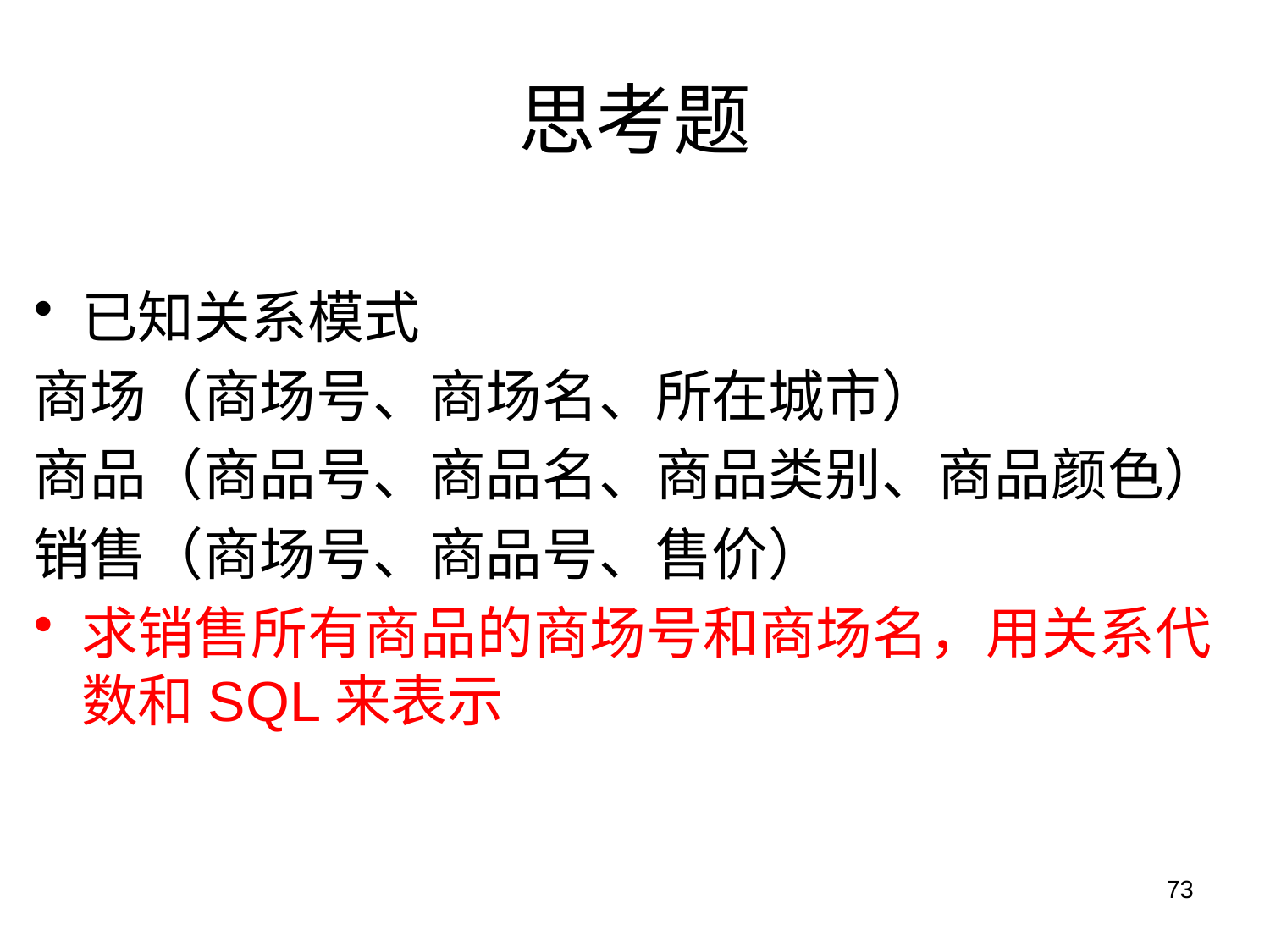

# 思考题
已知关系模式
商场（商场号、商场名、所在城市）
商品（商品号、商品名、商品类别、商品颜色）
销售（商场号、商品号、售价）
求销售所有商品的商场号和商场名，用关系代数和SQL来表示
73